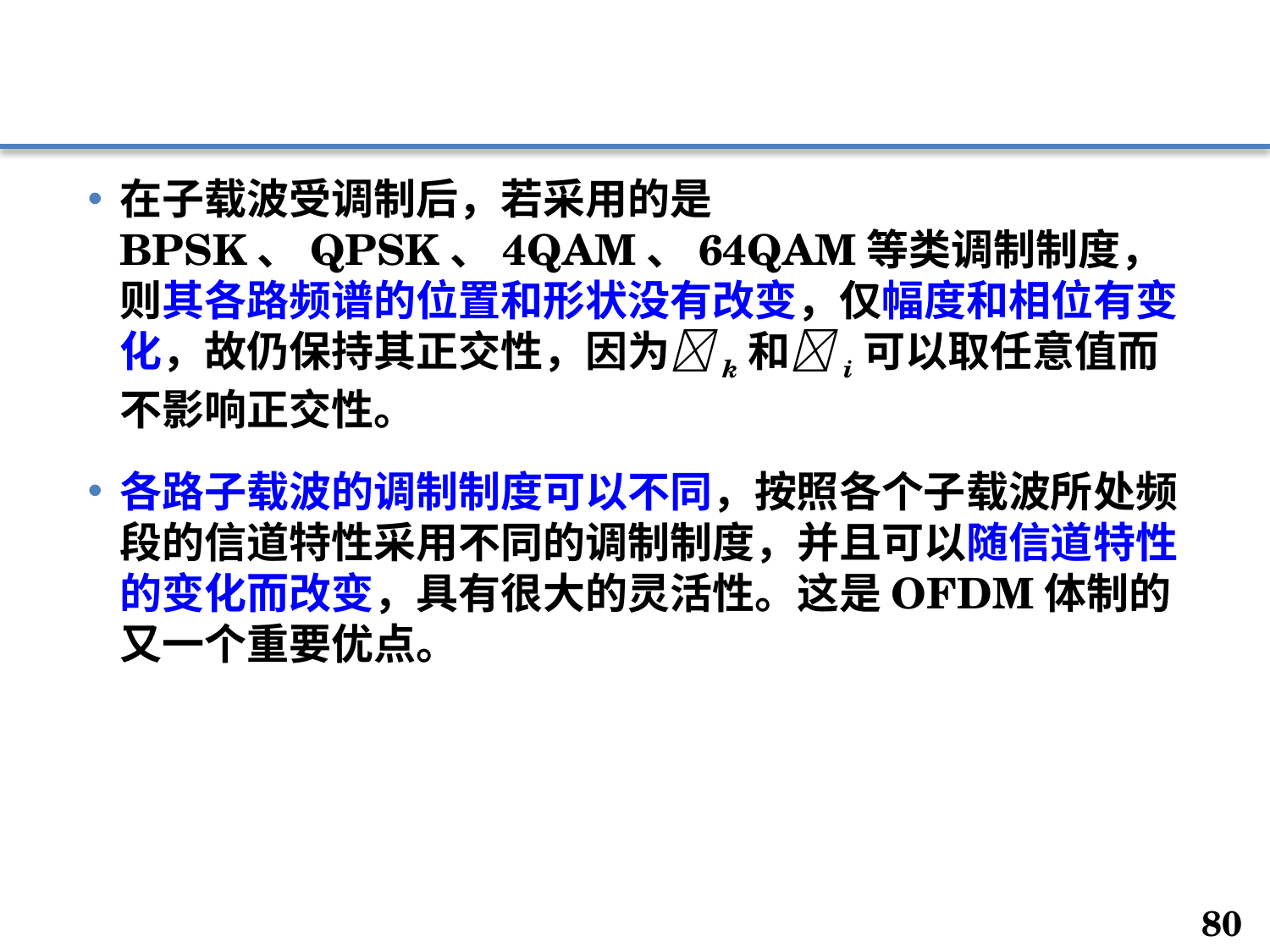

#
在子载波受调制后，若采用的是BPSK、QPSK、4QAM、64QAM等类调制制度，则其各路频谱的位置和形状没有改变，仅幅度和相位有变化，故仍保持其正交性，因为ϕk和ϕi可以取任意值而不影响正交性。
各路子载波的调制制度可以不同，按照各个子载波所处频段的信道特性采用不同的调制制度，并且可以随信道特性的变化而改变，具有很大的灵活性。这是OFDM体制的又一个重要优点。
80